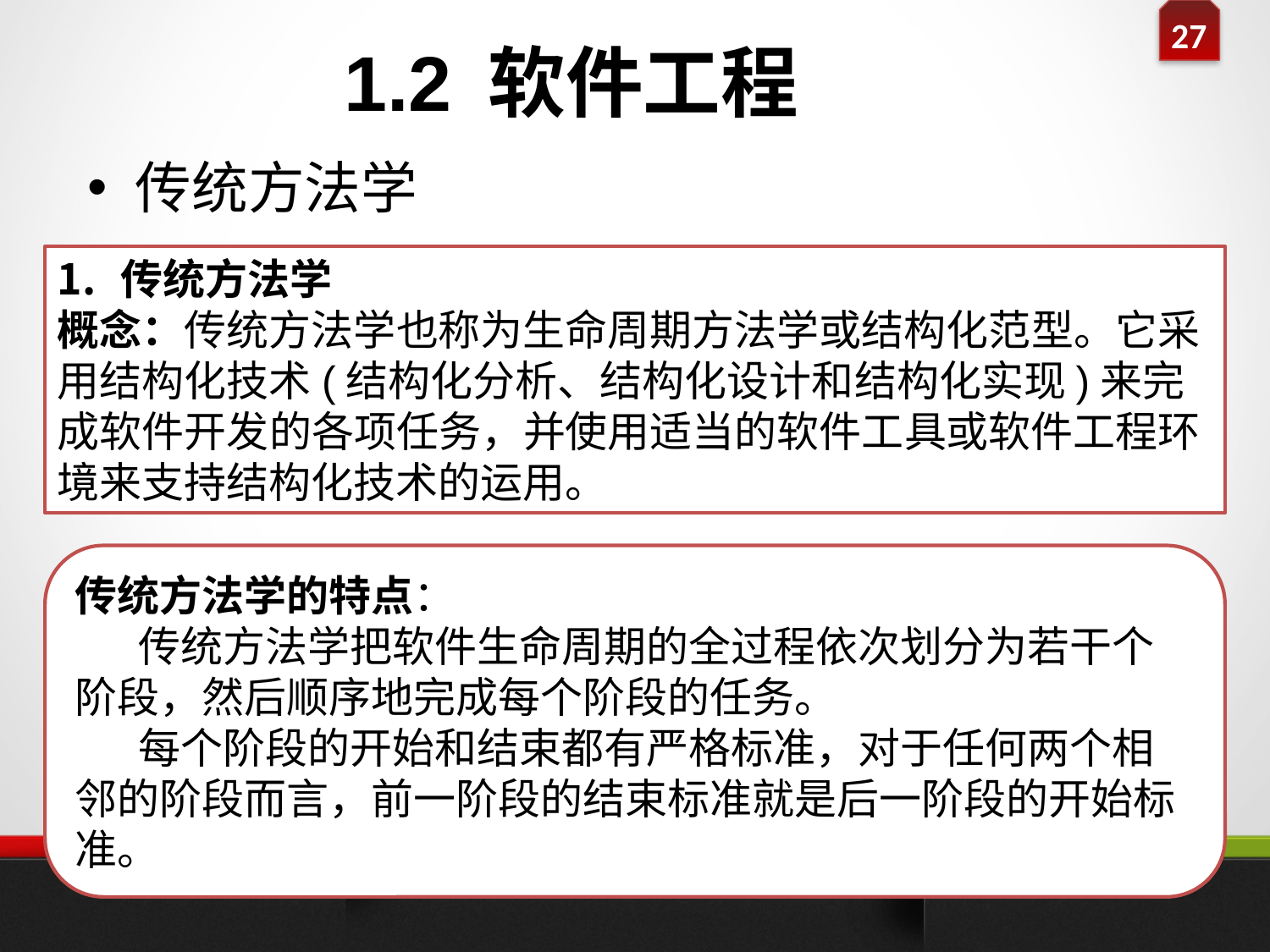

# 1.2 软件工程
传统方法学

传统方法学
概念：传统方法学也称为生命周期方法学或结构化范型。它采用结构化技术(结构化分析、结构化设计和结构化实现)来完成软件开发的各项任务，并使用适当的软件工具或软件工程环境来支持结构化技术的运用。
传统方法学的特点：
传统方法学把软件生命周期的全过程依次划分为若干个阶段，然后顺序地完成每个阶段的任务。
每个阶段的开始和结束都有严格标准，对于任何两个相邻的阶段而言，前一阶段的结束标准就是后一阶段的开始标准。